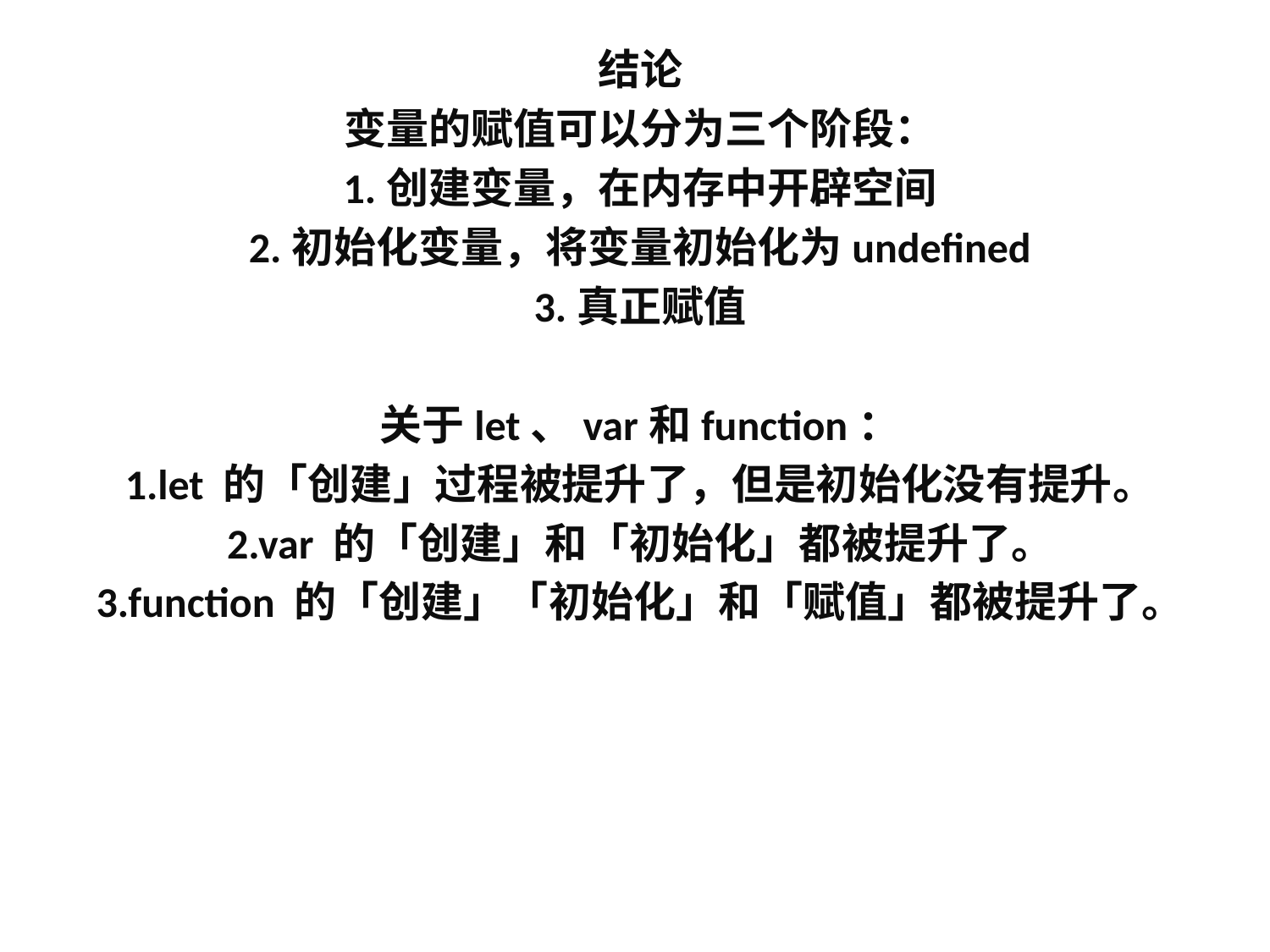

结论
变量的赋值可以分为三个阶段：
1.创建变量，在内存中开辟空间
2.初始化变量，将变量初始化为undefined
3.真正赋值

关于let、var和function：
1.let 的「创建」过程被提升了，但是初始化没有提升。
2.var 的「创建」和「初始化」都被提升了。
3.function 的「创建」「初始化」和「赋值」都被提升了。